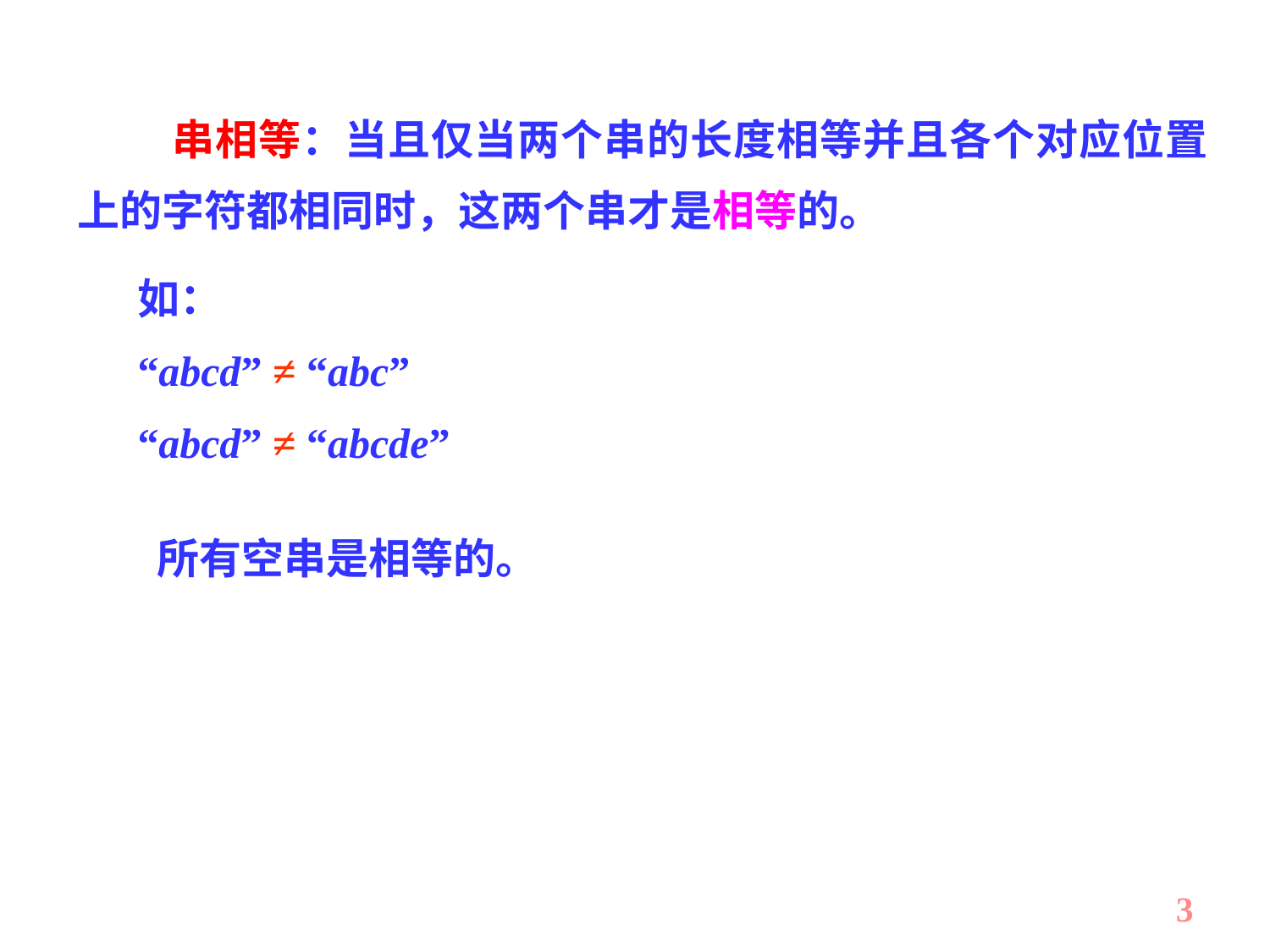

串相等：当且仅当两个串的长度相等并且各个对应位置上的字符都相同时，这两个串才是相等的。
如：
“abcd” ≠ “abc”
“abcd” ≠ “abcde”
所有空串是相等的。
3